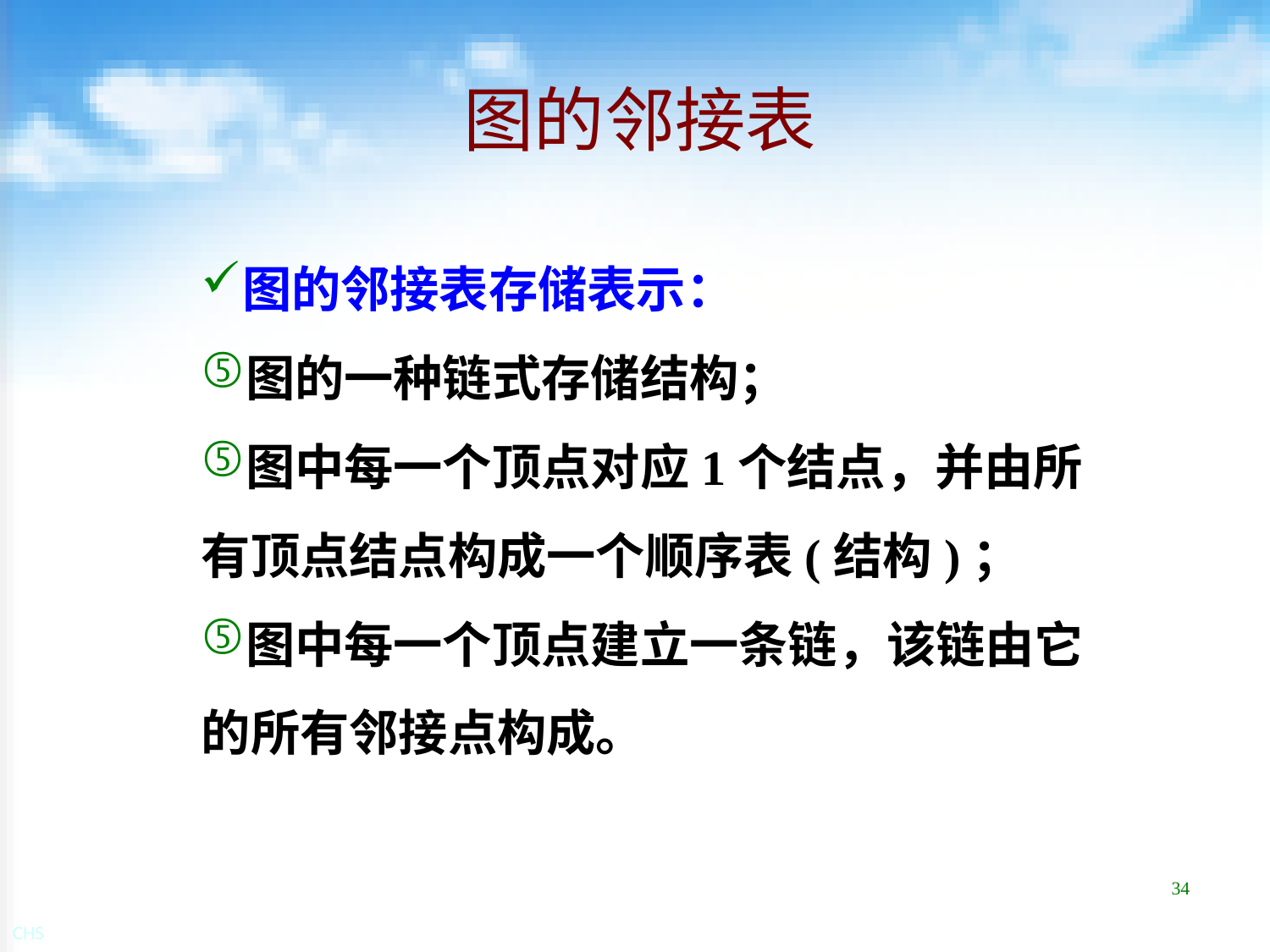

# 图的邻接表
图的邻接表存储表示：
图的一种链式存储结构；
图中每一个顶点对应1个结点，并由所有顶点结点构成一个顺序表(结构)；
图中每一个顶点建立一条链，该链由它的所有邻接点构成。
34